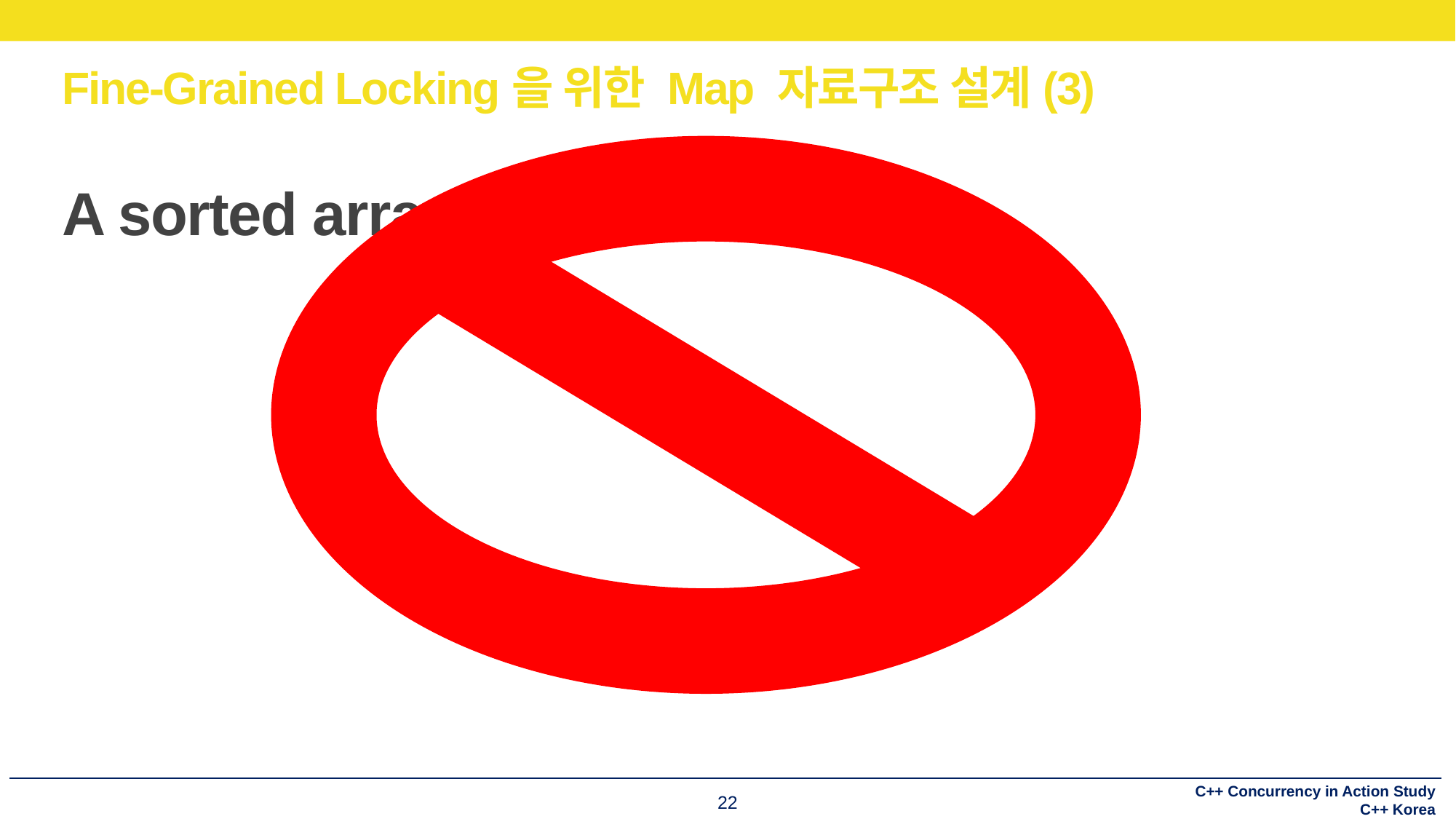

# Fine-Grained Locking을 위한 Map 자료구조 설계(3)

A sorted array

22